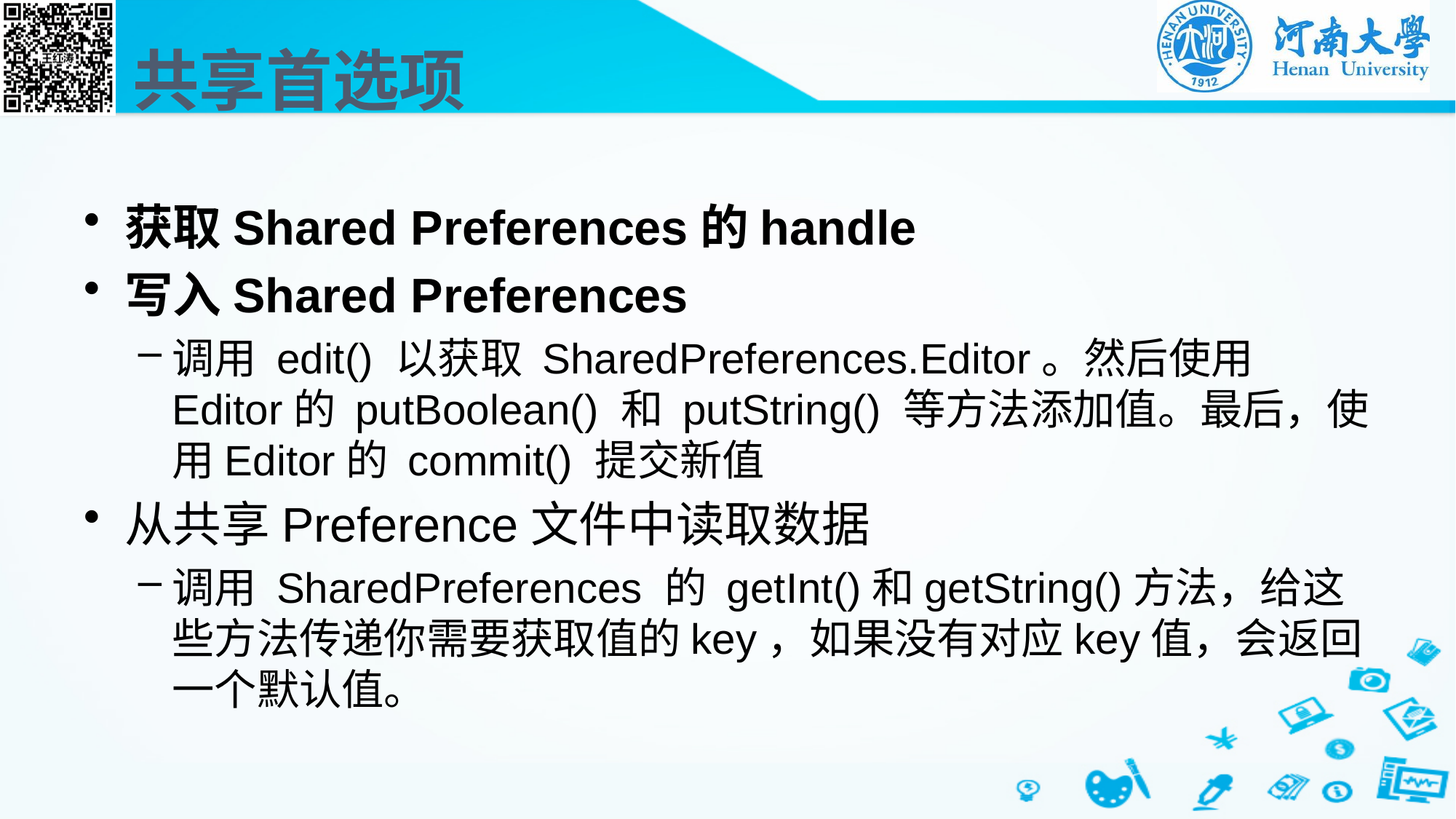

# 共享首选项
获取Shared Preferences的handle
写入Shared Preferences
调用 edit() 以获取 SharedPreferences.Editor。然后使用Editor的 putBoolean() 和 putString() 等方法添加值。最后，使用Editor的 commit() 提交新值
从共享Preference文件中读取数据
调用 SharedPreferences 的 getInt()和getString()方法，给这些方法传递你需要获取值的key，如果没有对应key值，会返回一个默认值。